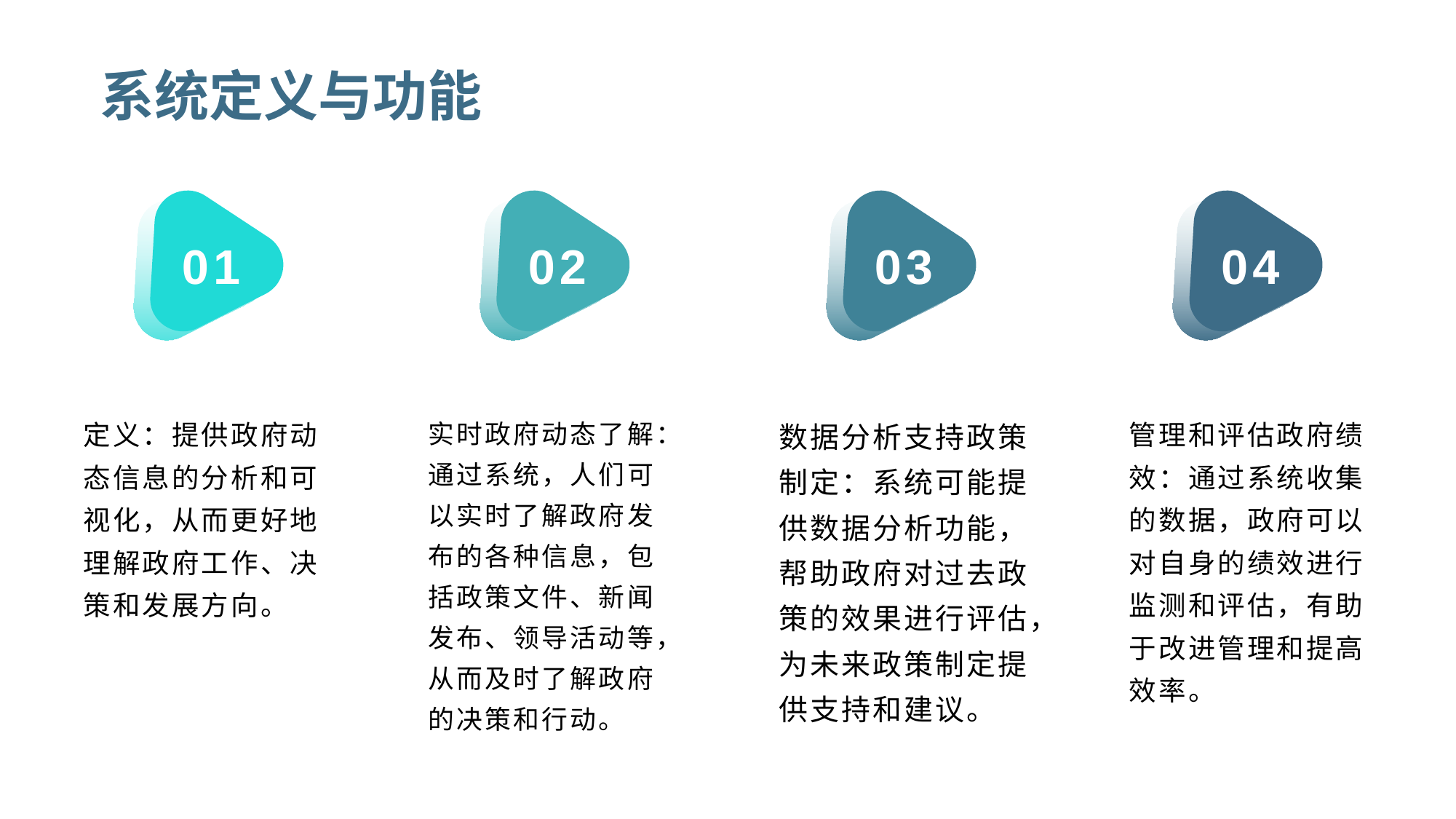

# 系统定义与功能

01
02
03
04
定义：提供政府动态信息的分析和可视化，从而更好地理解政府工作、决策和发展方向。
实时政府动态了解：通过系统，人们可以实时了解政府发布的各种信息，包括政策文件、新闻发布、领导活动等，从而及时了解政府的决策和行动。
数据分析支持政策制定：系统可能提供数据分析功能，帮助政府对过去政策的效果进行评估，为未来政策制定提供支持和建议。
管理和评估政府绩效：通过系统收集的数据，政府可以对自身的绩效进行监测和评估，有助于改进管理和提高效率。